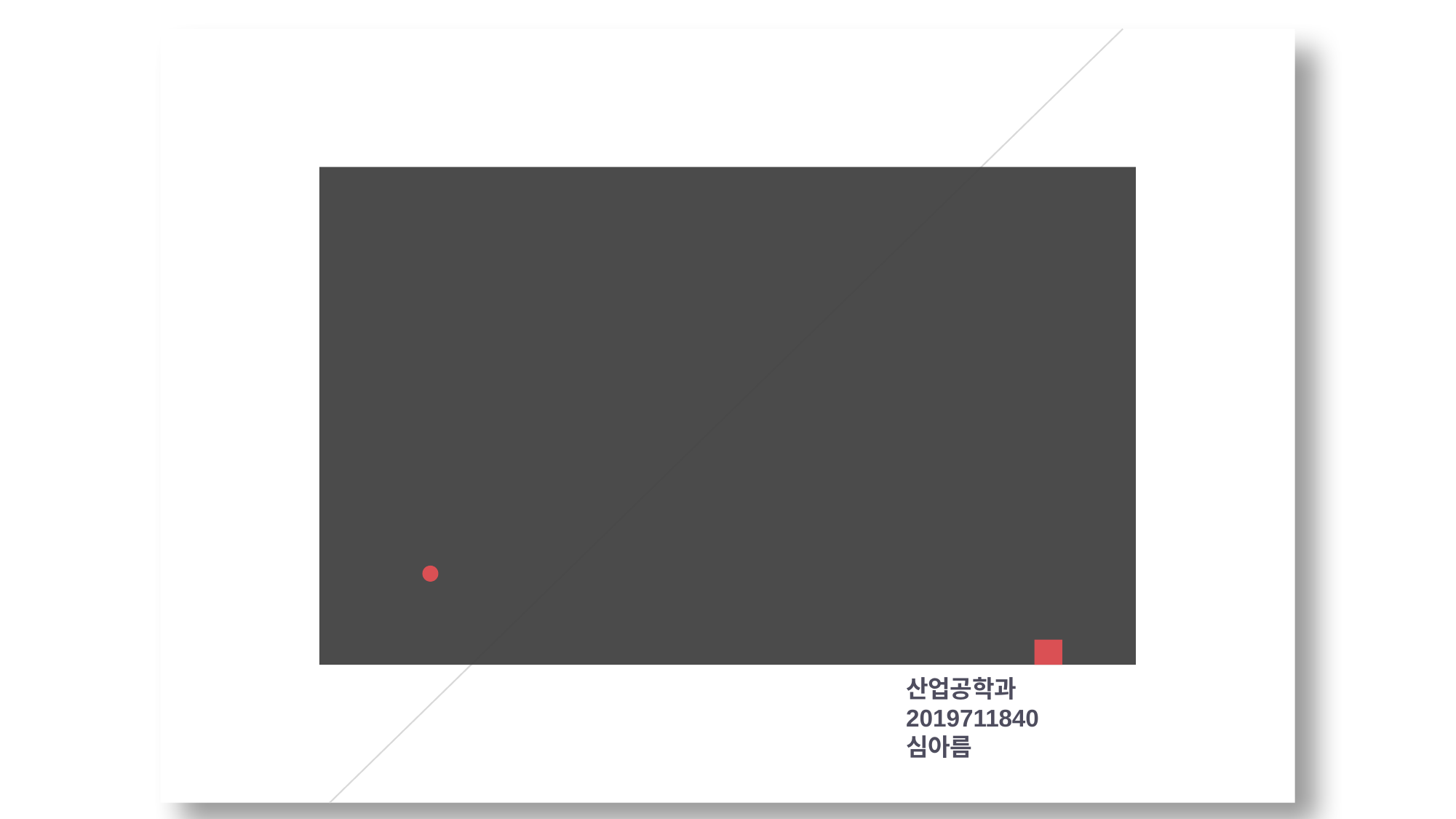

MetaHeuristic
A collaborative recommender system
enhanced withparticle swarm optimization technique

산업공학과
2019711840
심아름